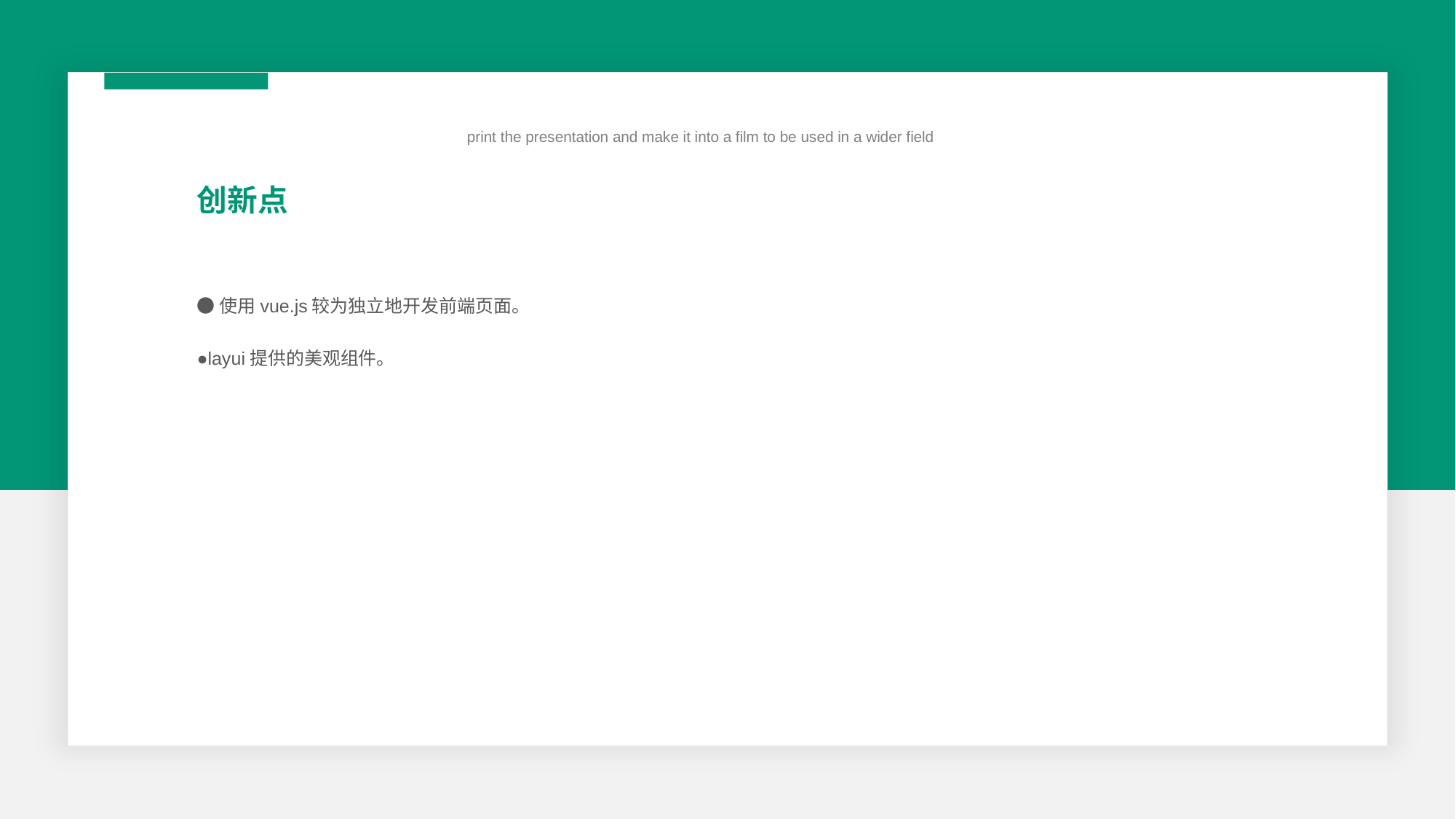

print the presentation and make it into a film to be used in a wider field
创新点

●使用vue.js较为独立地开发前端页面。

●layui提供的美观组件。

文字添加
此处
文字添加
此处
文字添加
此处
文字添加
此处